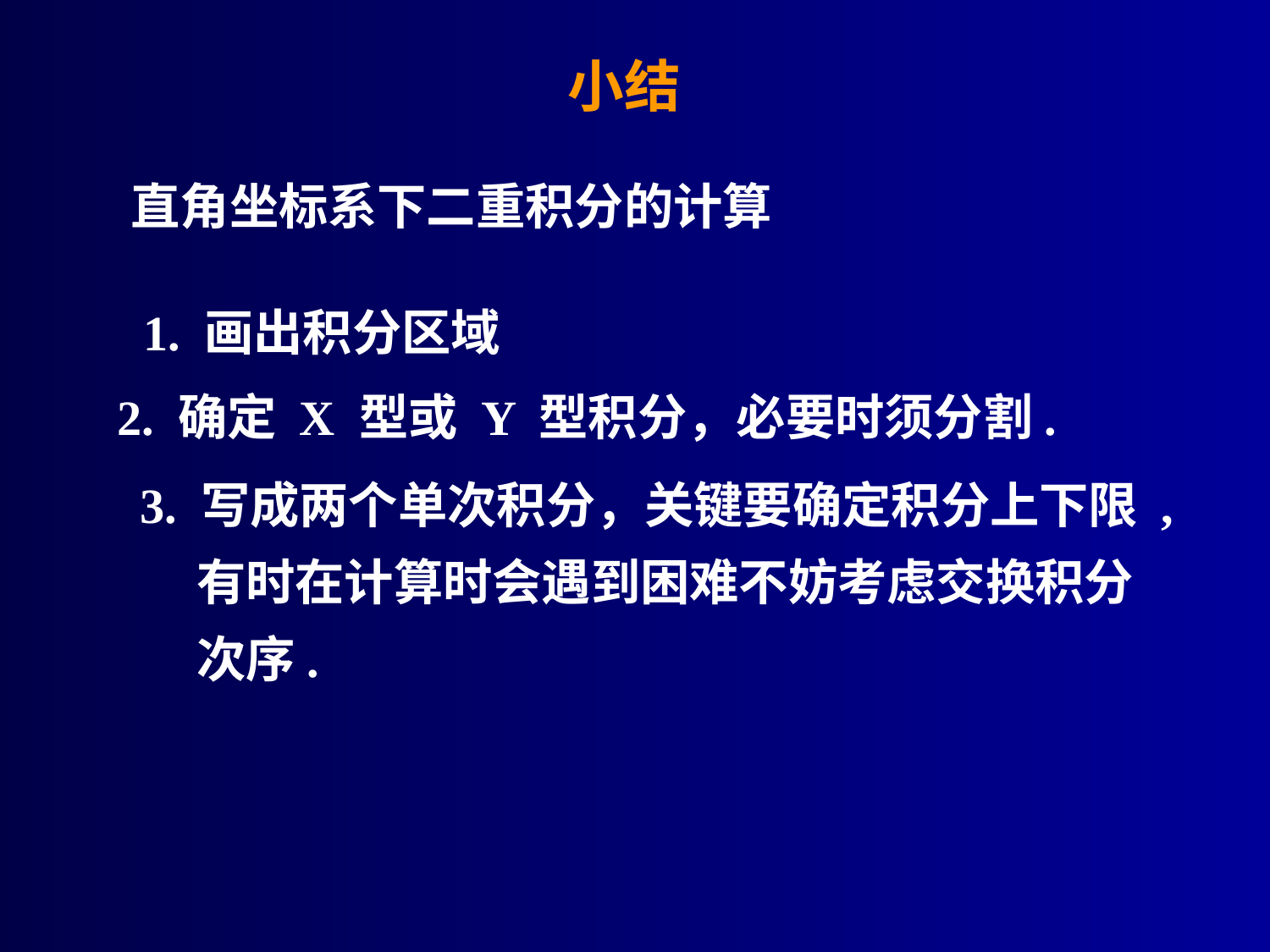

# 小结
直角坐标系下二重积分的计算
1. 画出积分区域
2. 确定 X 型或 Y 型积分，必要时须分割.
3. 写成两个单次积分，关键要确定积分上下限 ,
    有时在计算时会遇到困难不妨考虑交换积分
    次序.